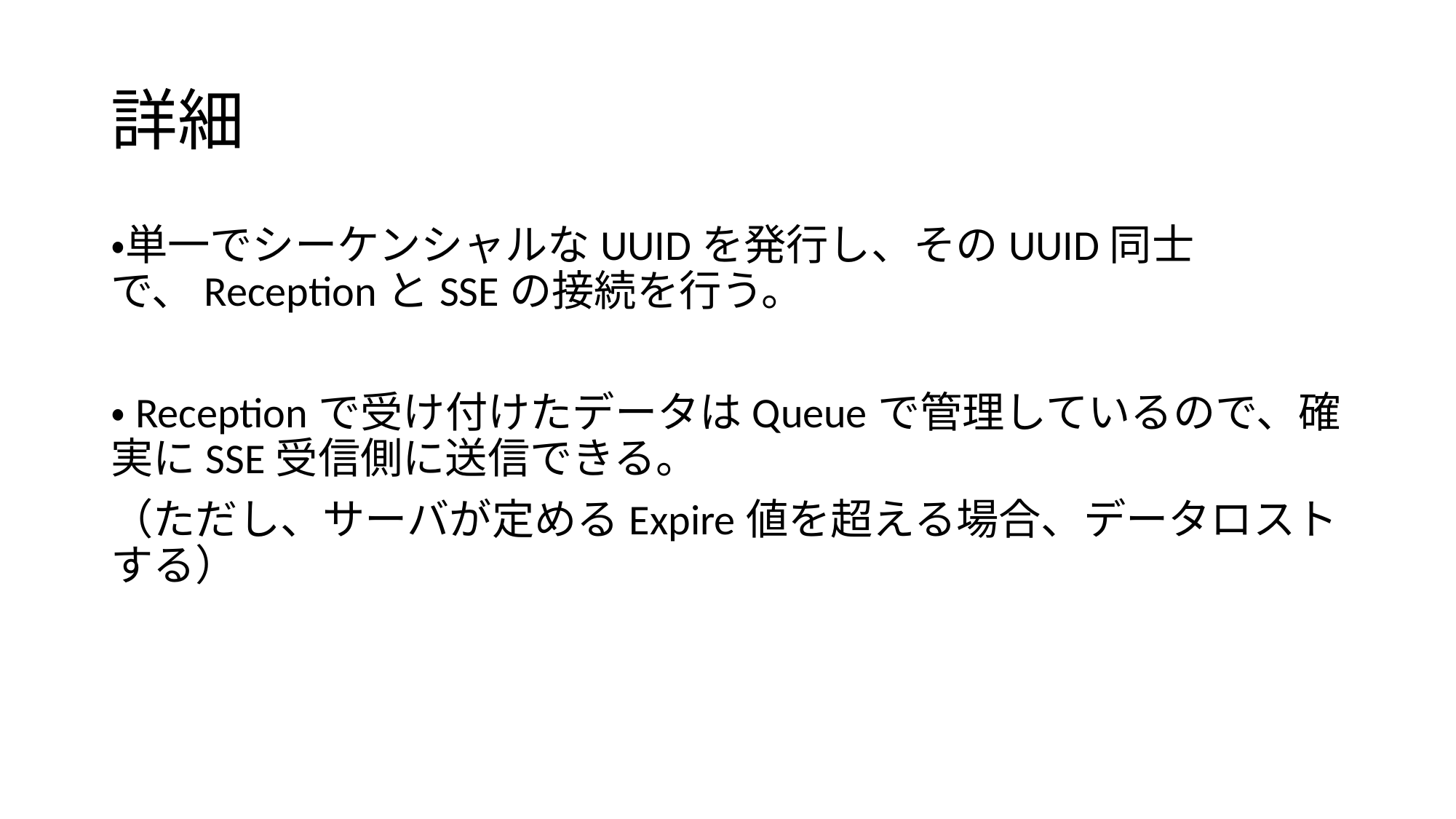

# 詳細
・単一でシーケンシャルなUUIDを発行し、そのUUID同士で、ReceptionとSSEの接続を行う。

・Receptionで受け付けたデータはQueueで管理しているので、確実にSSE受信側に送信できる。
（ただし、サーバが定めるExpire値を超える場合、データロストする）